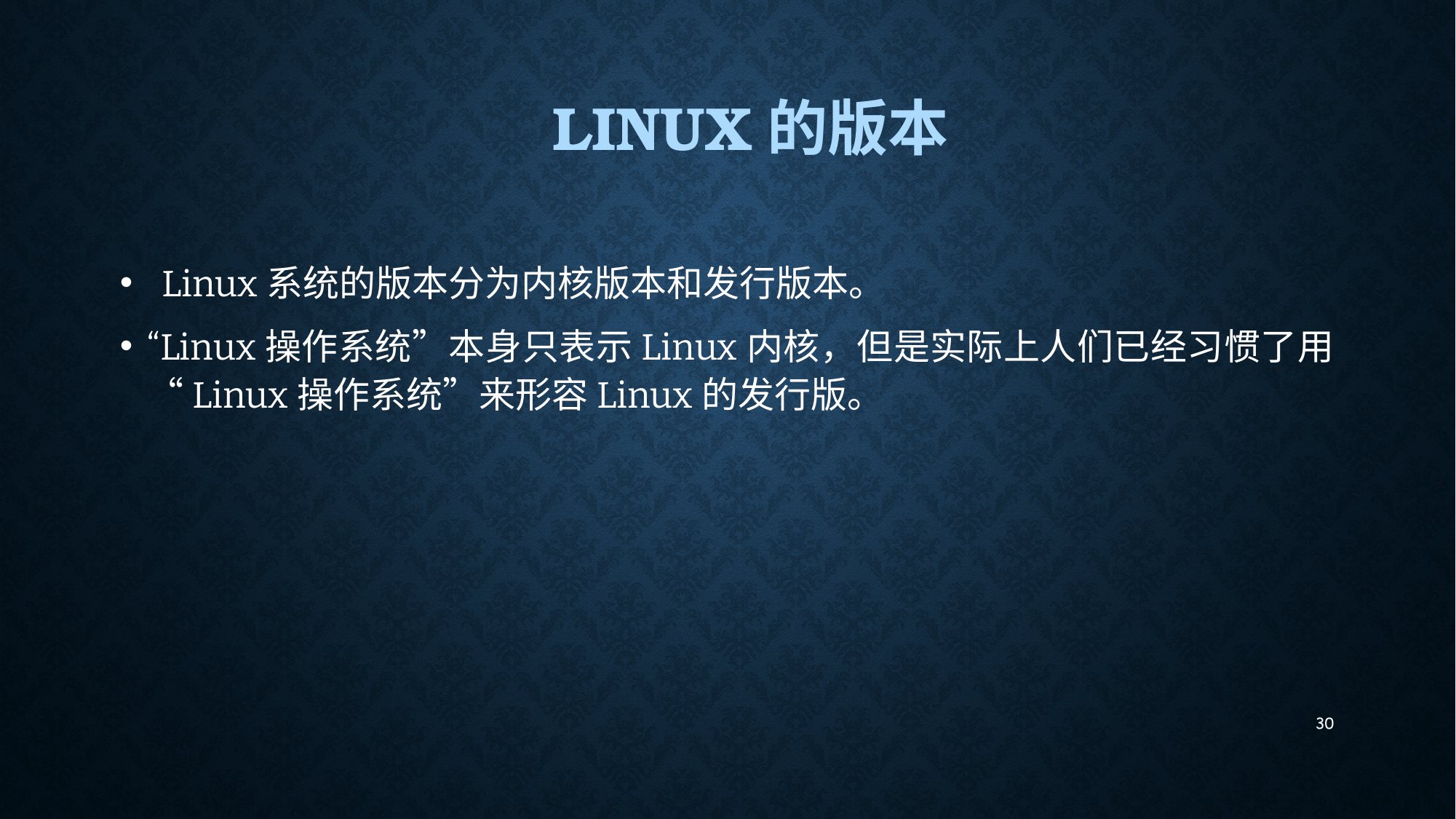

# Linux的版本
  Linux系统的版本分为内核版本和发行版本。
“Linux操作系统”本身只表示Linux内核，但是实际上人们已经习惯了用“Linux操作系统”来形容Linux的发行版。

30